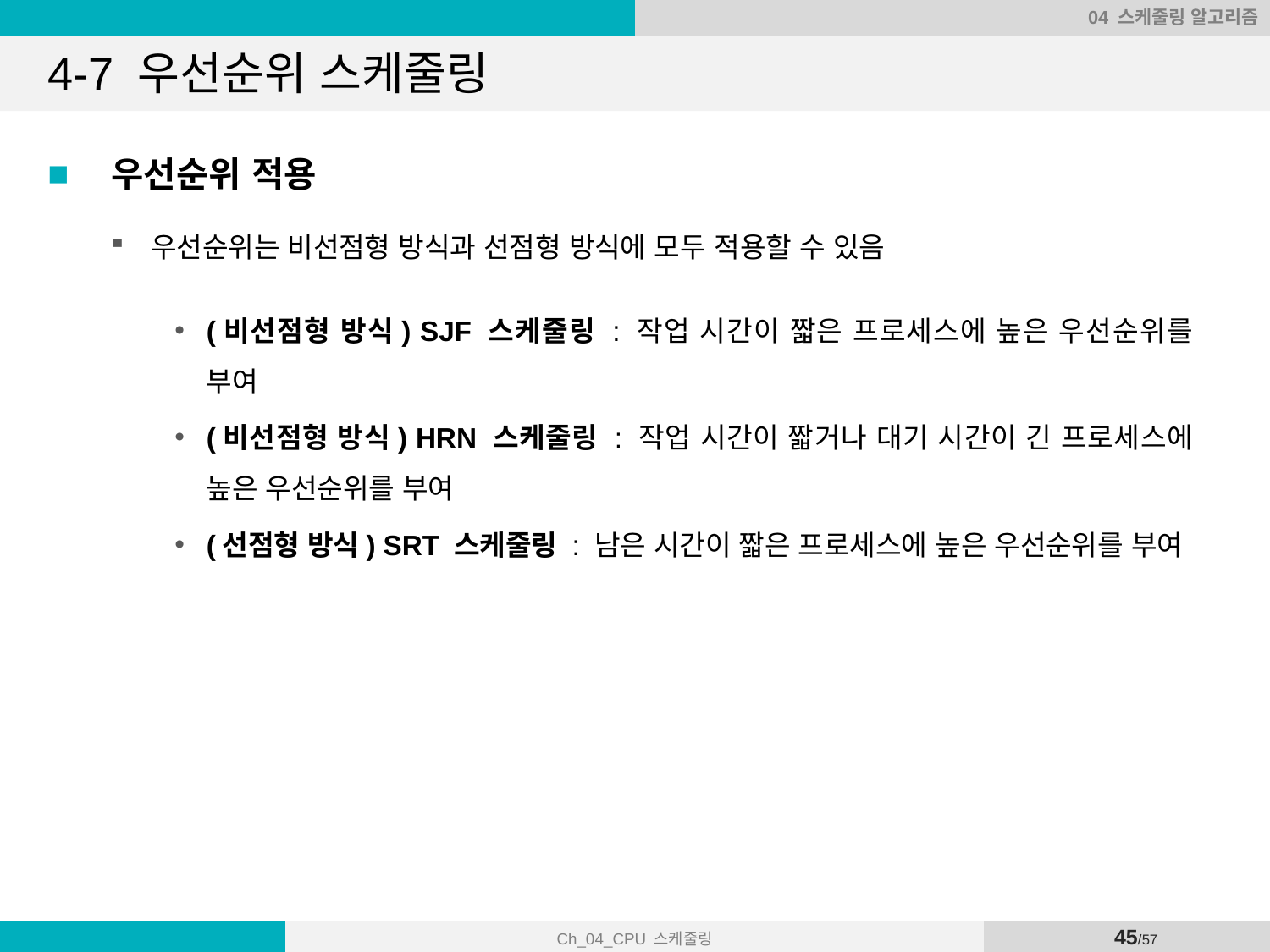

04 스케줄링 알고리즘
# 4-7 우선순위 스케줄링
우선순위 적용

우선순위는 비선점형 방식과 선점형 방식에 모두 적용할 수 있음

(비선점형 방식) SJF 스케줄링 : 작업 시간이 짧은 프로세스에 높은 우선순위를 부여
(비선점형 방식) HRN 스케줄링 : 작업 시간이 짧거나 대기 시간이 긴 프로세스에 높은 우선순위를 부여
(선점형 방식) SRT 스케줄링 : 남은 시간이 짧은 프로세스에 높은 우선순위를 부여